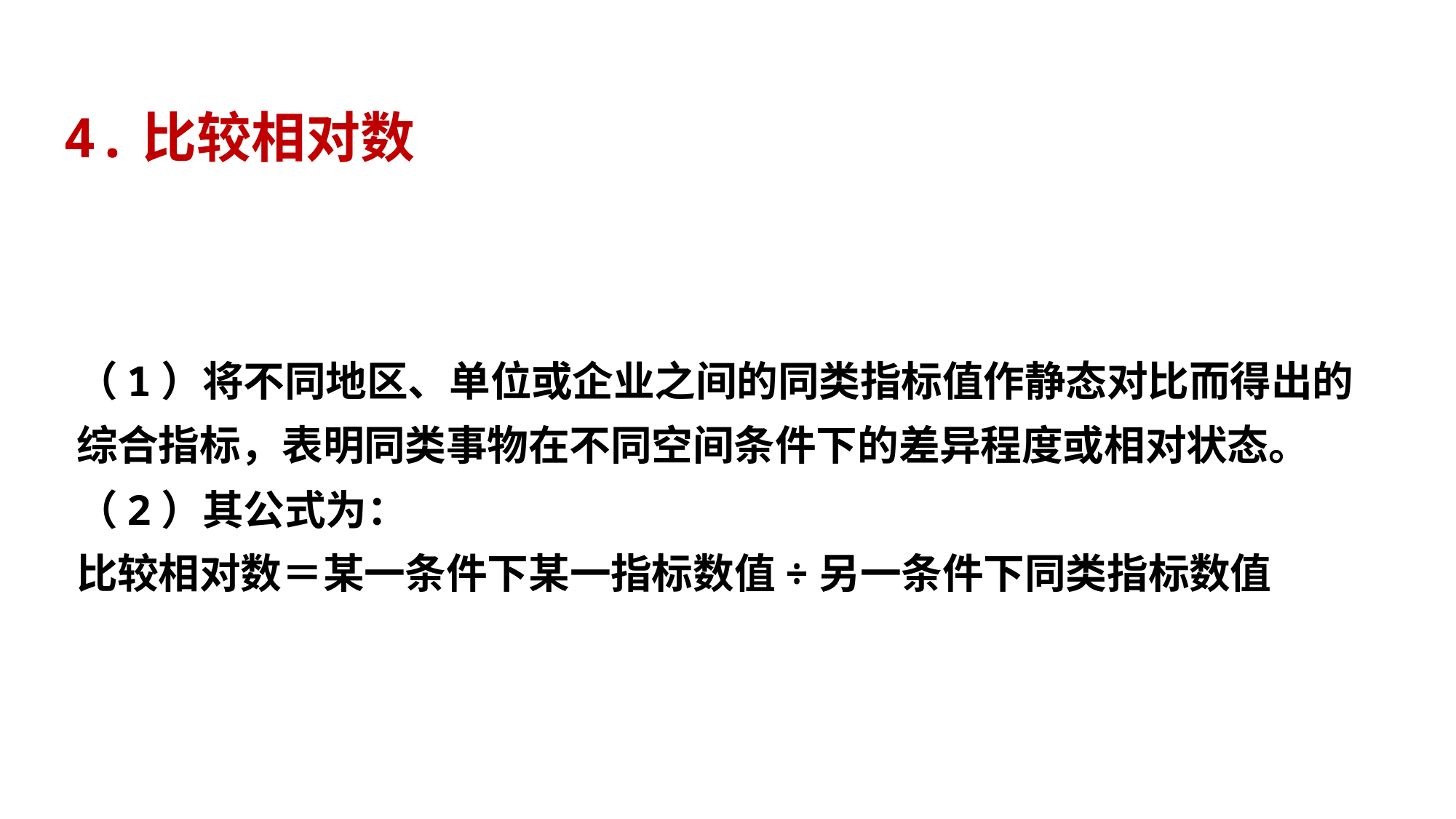

4.比较相对数
# （1）将不同地区、单位或企业之间的同类指标值作静态对比而得出的综合指标，表明同类事物在不同空间条件下的差异程度或相对状态。 （2）其公式为： 比较相对数＝某一条件下某一指标数值÷另一条件下同类指标数值